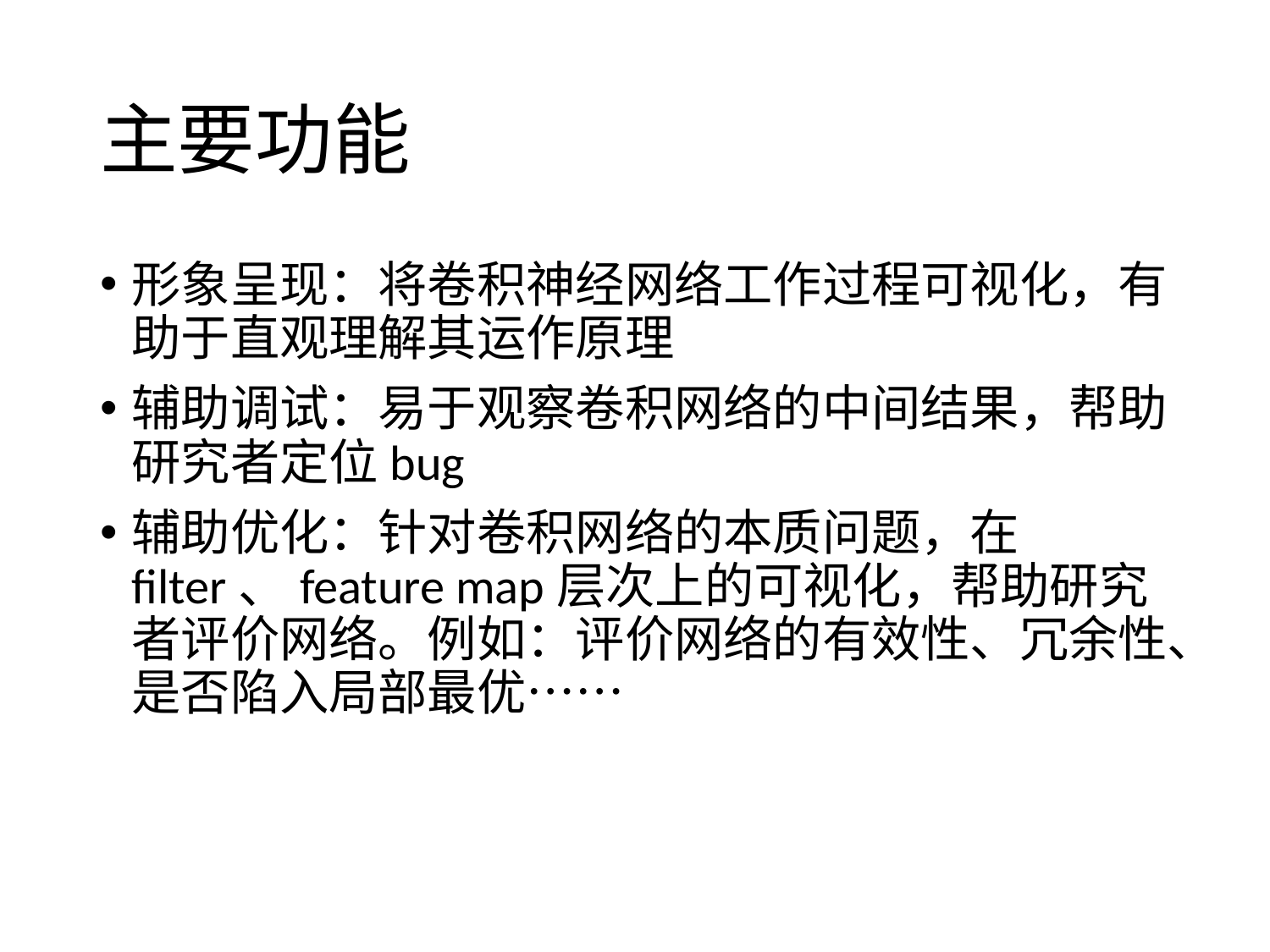

# 主要功能
形象呈现：将卷积神经网络工作过程可视化，有助于直观理解其运作原理
辅助调试：易于观察卷积网络的中间结果，帮助研究者定位bug
辅助优化：针对卷积网络的本质问题，在filter、feature map层次上的可视化，帮助研究者评价网络。例如：评价网络的有效性、冗余性、是否陷入局部最优……